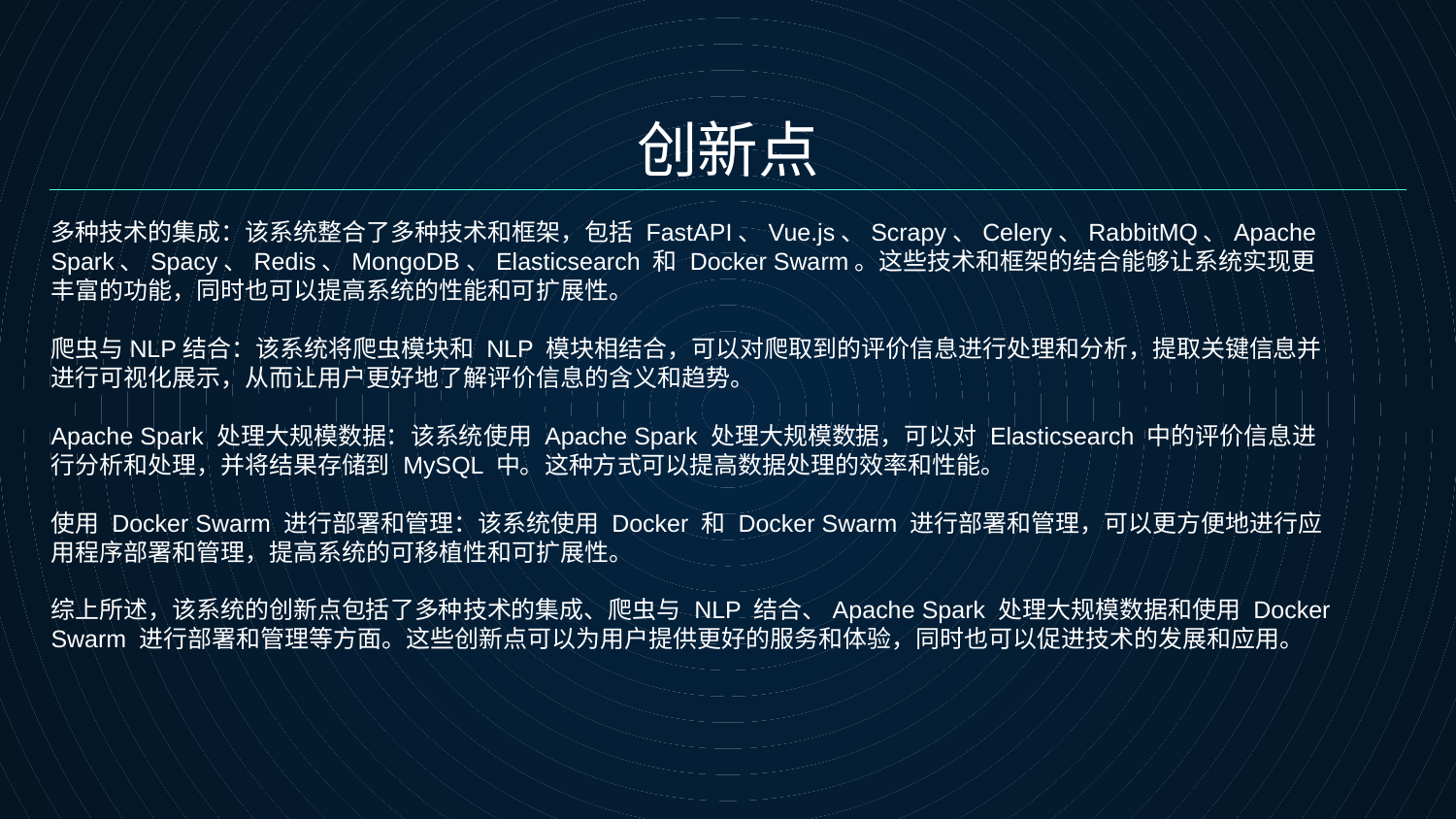

# 创新点
多种技术的集成：该系统整合了多种技术和框架，包括 FastAPI、Vue.js、Scrapy、Celery、RabbitMQ、Apache Spark、Spacy、Redis、MongoDB、Elasticsearch 和 Docker Swarm。这些技术和框架的结合能够让系统实现更丰富的功能，同时也可以提高系统的性能和可扩展性。

爬虫与NLP结合：该系统将爬虫模块和 NLP 模块相结合，可以对爬取到的评价信息进行处理和分析，提取关键信息并进行可视化展示，从而让用户更好地了解评价信息的含义和趋势。

Apache Spark 处理大规模数据：该系统使用 Apache Spark 处理大规模数据，可以对 Elasticsearch 中的评价信息进行分析和处理，并将结果存储到 MySQL 中。这种方式可以提高数据处理的效率和性能。

使用 Docker Swarm 进行部署和管理：该系统使用 Docker 和 Docker Swarm 进行部署和管理，可以更方便地进行应用程序部署和管理，提高系统的可移植性和可扩展性。

综上所述，该系统的创新点包括了多种技术的集成、爬虫与 NLP 结合、Apache Spark 处理大规模数据和使用 Docker Swarm 进行部署和管理等方面。这些创新点可以为用户提供更好的服务和体验，同时也可以促进技术的发展和应用。